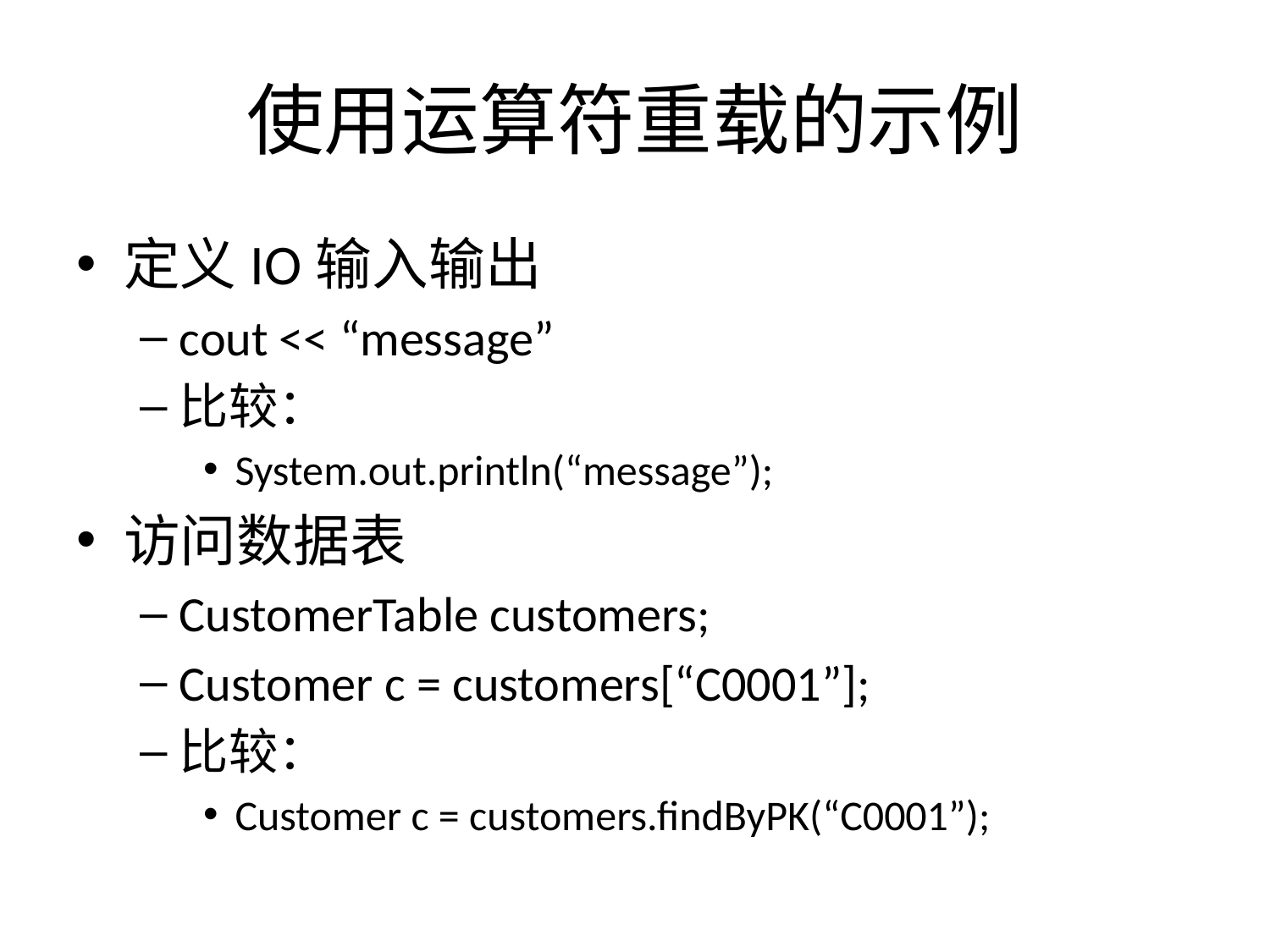

# 使用运算符重载的示例
定义IO输入输出
cout << “message”
比较：
System.out.println(“message”);
访问数据表
CustomerTable customers;
Customer c = customers[“C0001”];
比较：
Customer c = customers.findByPK(“C0001”);